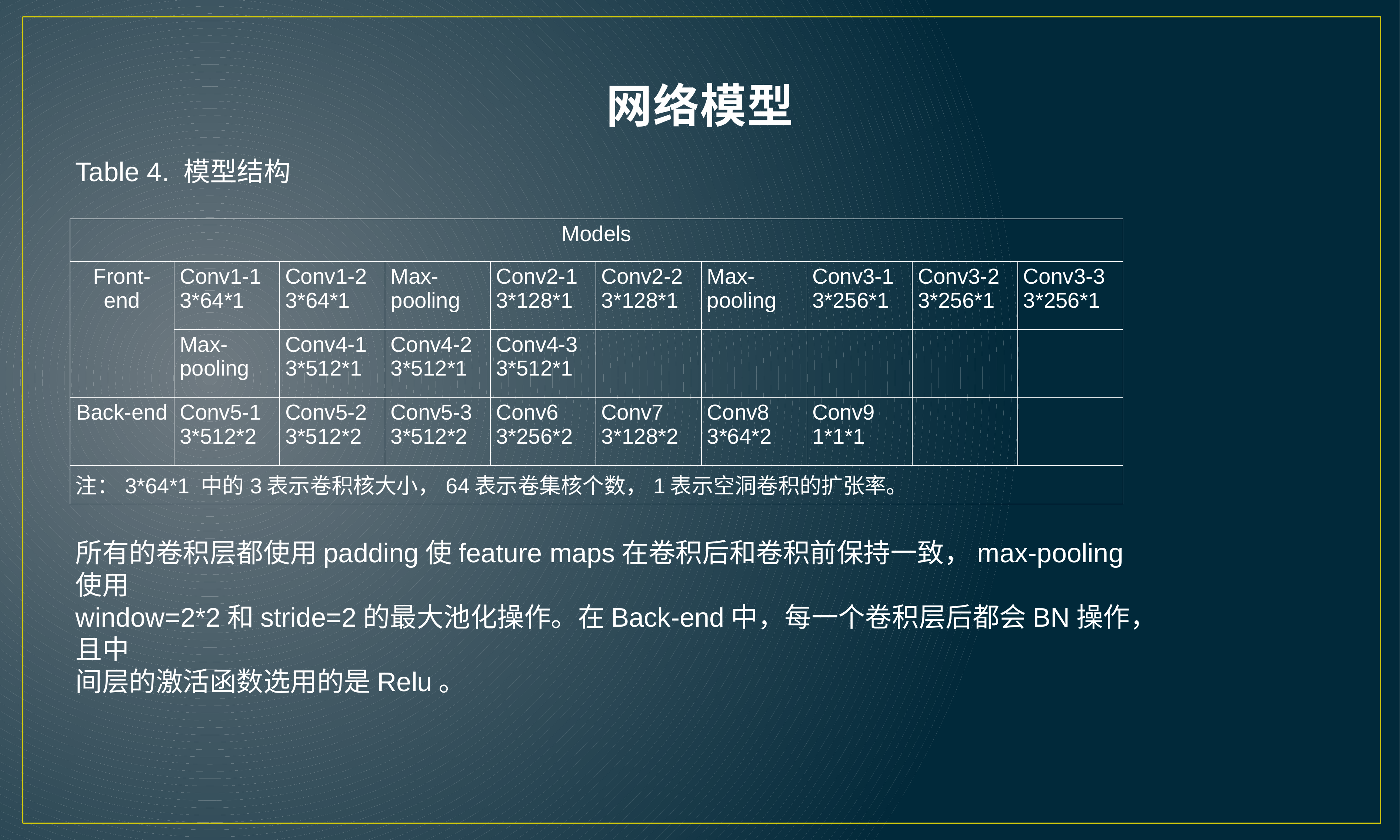

# 网络模型
Table 4. 模型结构
| Models |  |  |  |  |  |  |  |  |  |
| --- | --- | --- | --- | --- | --- | --- | --- | --- | --- |
| Front-end | Conv1-1 3\*64\*1 | Conv1-2 3\*64\*1 | Max-pooling | Conv2-1 3\*128\*1 | Conv2-2 3\*128\*1 | Max-pooling | Conv3-1 3\*256\*1 | Conv3-2 3\*256\*1 | Conv3-3 3\*256\*1 |
|  | Max-pooling | Conv4-1 3\*512\*1 | Conv4-2 3\*512\*1 | Conv4-3 3\*512\*1 |  |  |  |  |  |
| Back-end | Conv5-1 3\*512\*2 | Conv5-2 3\*512\*2 | Conv5-3 3\*512\*2 | Conv6 3\*256\*2 | Conv7 3\*128\*2 | Conv8 3\*64\*2 | Conv9 1\*1\*1 |  |  |
| 注：3\*64\*1 中的3表示卷积核大小，64表示卷集核个数，1表示空洞卷积的扩张率。 |  |  |  |  |  |  |  |  |  |
所有的卷积层都使用padding使feature maps在卷积后和卷积前保持一致，max-pooling使用
window=2*2和stride=2的最大池化操作。在Back-end中，每一个卷积层后都会BN操作，且中
间层的激活函数选用的是Relu。